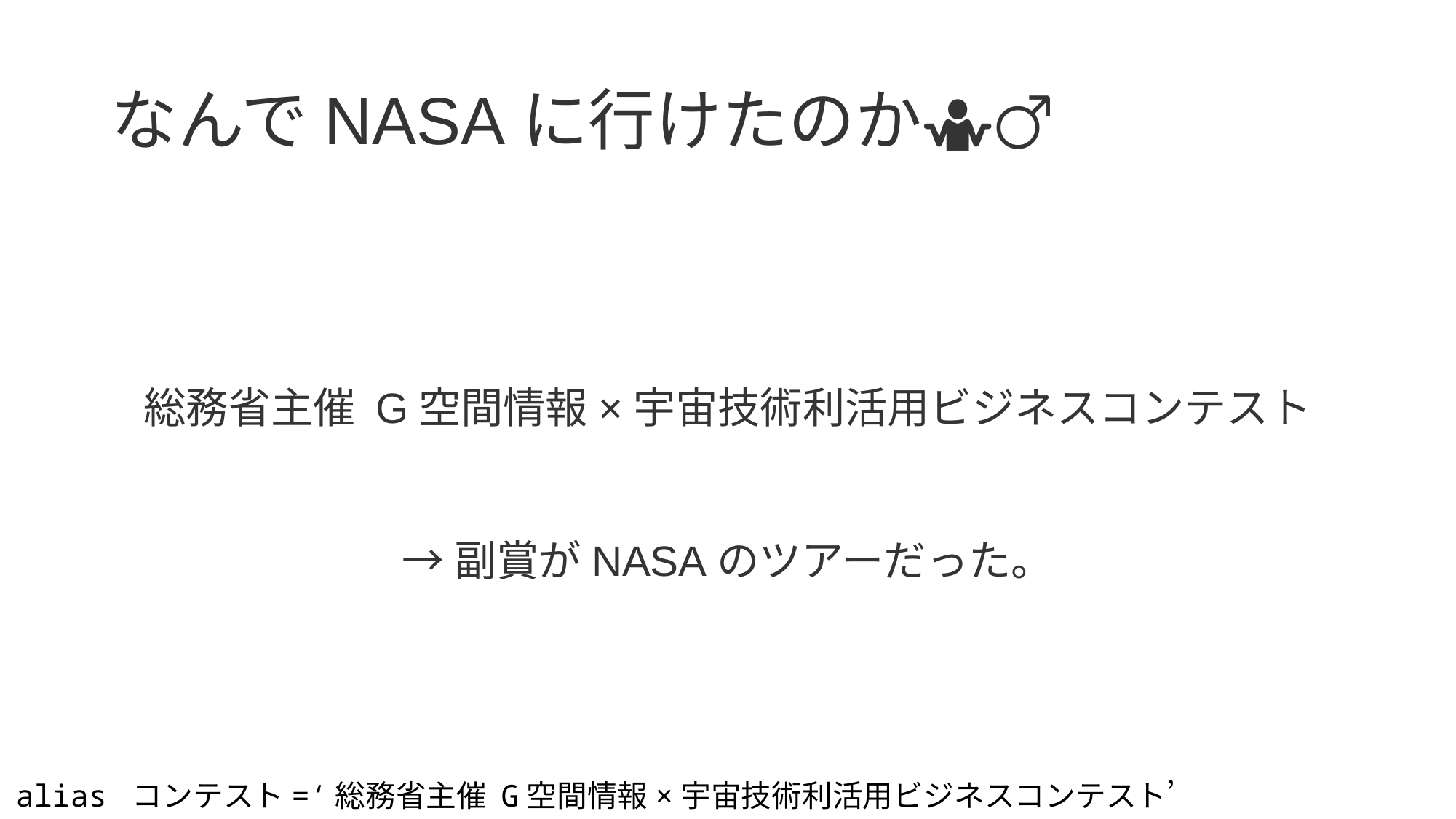

# なんでNASAに行けたのか🤷‍♂️
総務省主催 G空間情報×宇宙技術利活用ビジネスコンテスト

→副賞がNASAのツアーだった。
$ alias コンテスト=‘総務省主催 G空間情報×宇宙技術利活用ビジネスコンテスト’